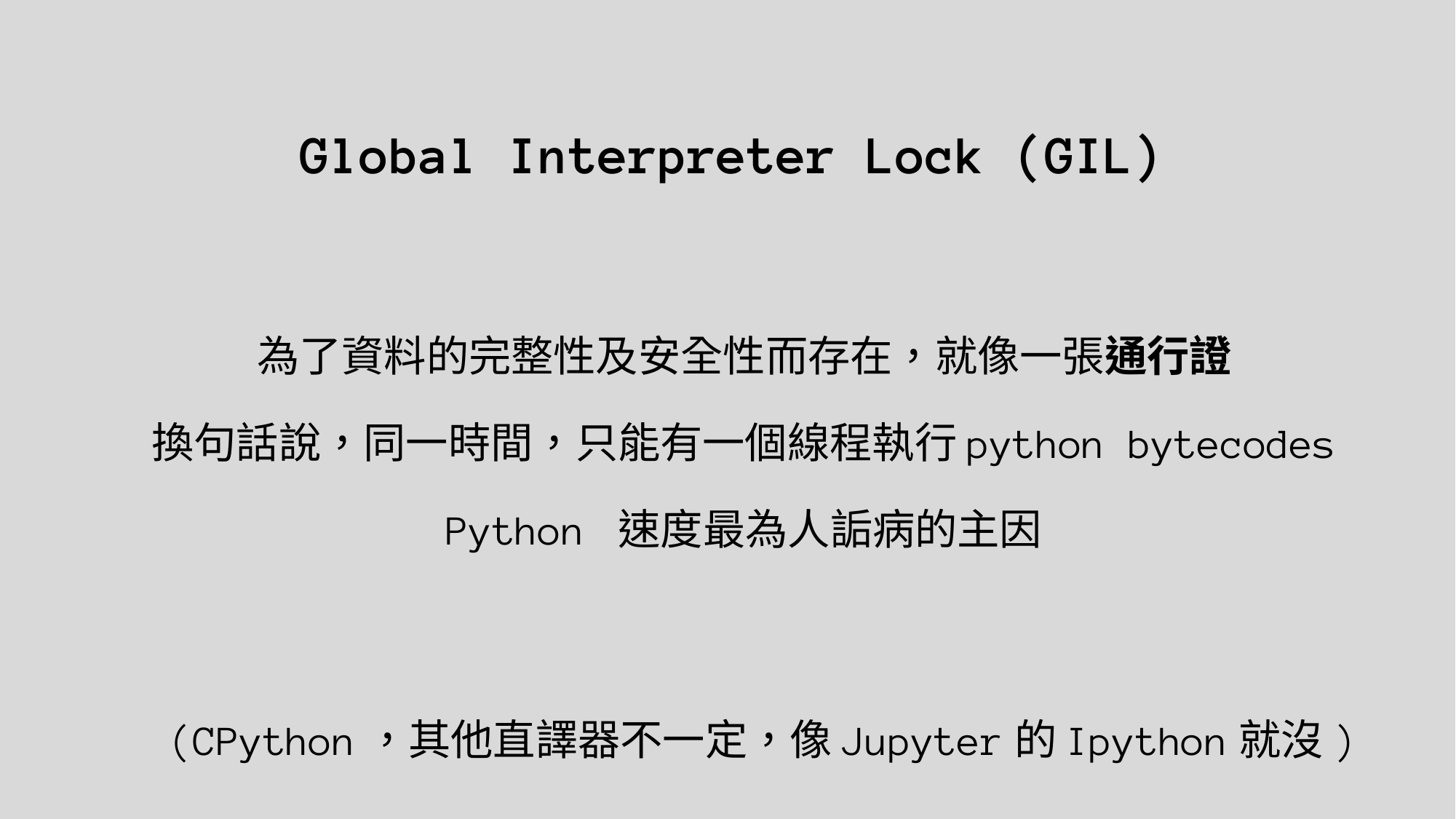

Global Interpreter Lock (GIL)
為了資料的完整性及安全性而存在，就像一張通行證
換句話說，同一時間，只能有一個線程執行python bytecodes
Python 速度最為人詬病的主因
(CPython，其他直譯器不一定，像Jupyter的Ipython就沒)